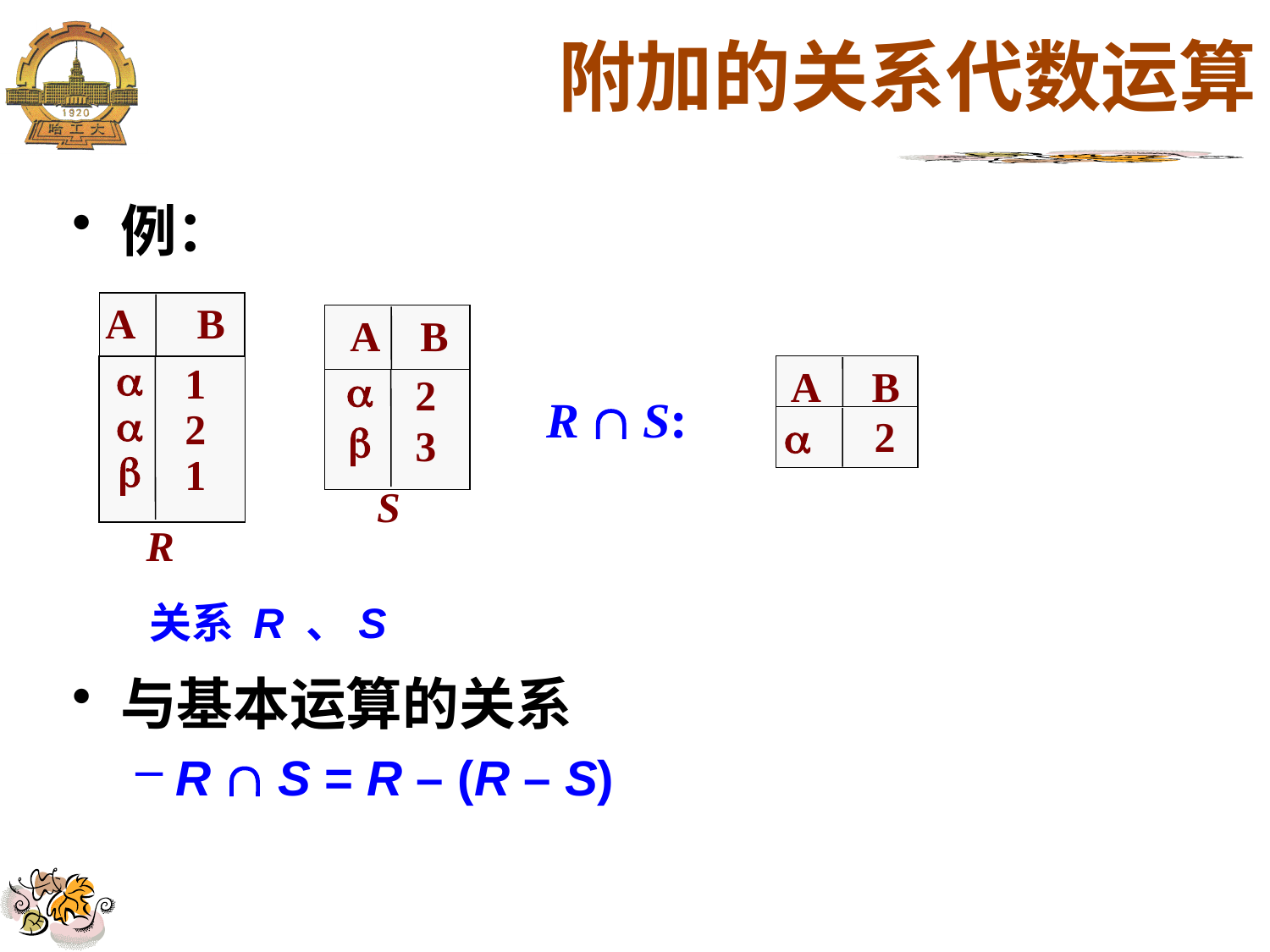

# 附加的关系代数运算
例：

与基本运算的关系
R ∩ S = R – (R – S)

A      B

  A    B

α
α
β

1
2
1
α
β
2
3

S
R
 A     B

α      2

 R ∩ S:
关系 R 、S